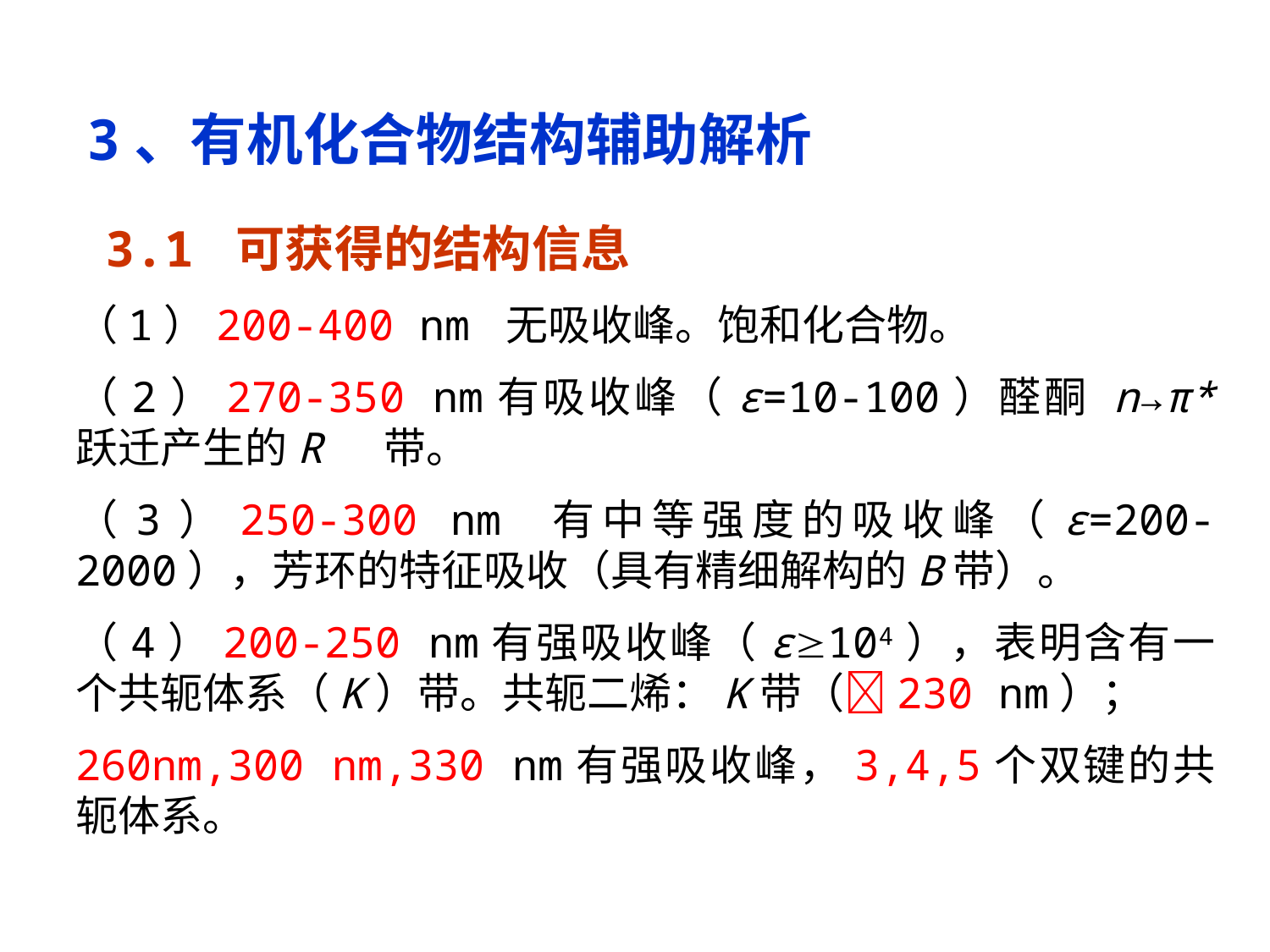

3、有机化合物结构辅助解析
 3.1 可获得的结构信息
（1）200-400 nm 无吸收峰。饱和化合物。
（2）270-350 nm有吸收峰（ε=10-100）醛酮 n→π* 跃迁产生的R  带。
（3）250-300 nm 有中等强度的吸收峰（ε=200-2000），芳环的特征吸收（具有精细解构的B带）。
（4）200-250 nm有强吸收峰（ε≥104），表明含有一个共轭体系（K）带。共轭二烯：K带（∼230 nm）；
260nm,300 nm,330 nm有强吸收峰，3,4,5个双键的共轭体系。